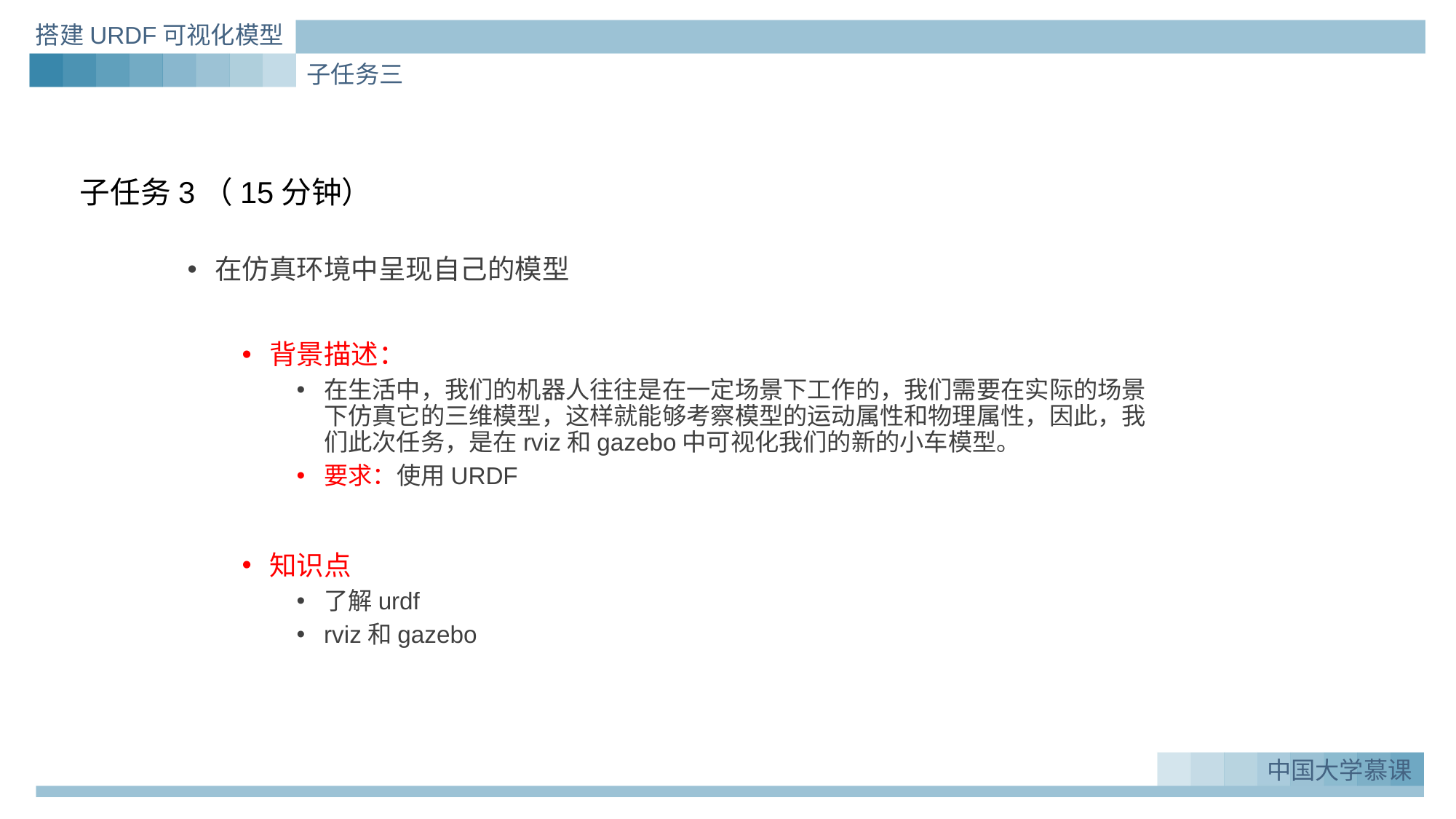

搭建URDF可视化模型
子任务三
# 子任务3（15分钟）
在仿真环境中呈现自己的模型

背景描述：
在生活中，我们的机器人往往是在一定场景下工作的，我们需要在实际的场景下仿真它的三维模型，这样就能够考察模型的运动属性和物理属性，因此，我们此次任务，是在rviz和gazebo中可视化我们的新的小车模型。
要求：使用URDF

知识点
了解urdf
rviz和gazebo

中国大学慕课